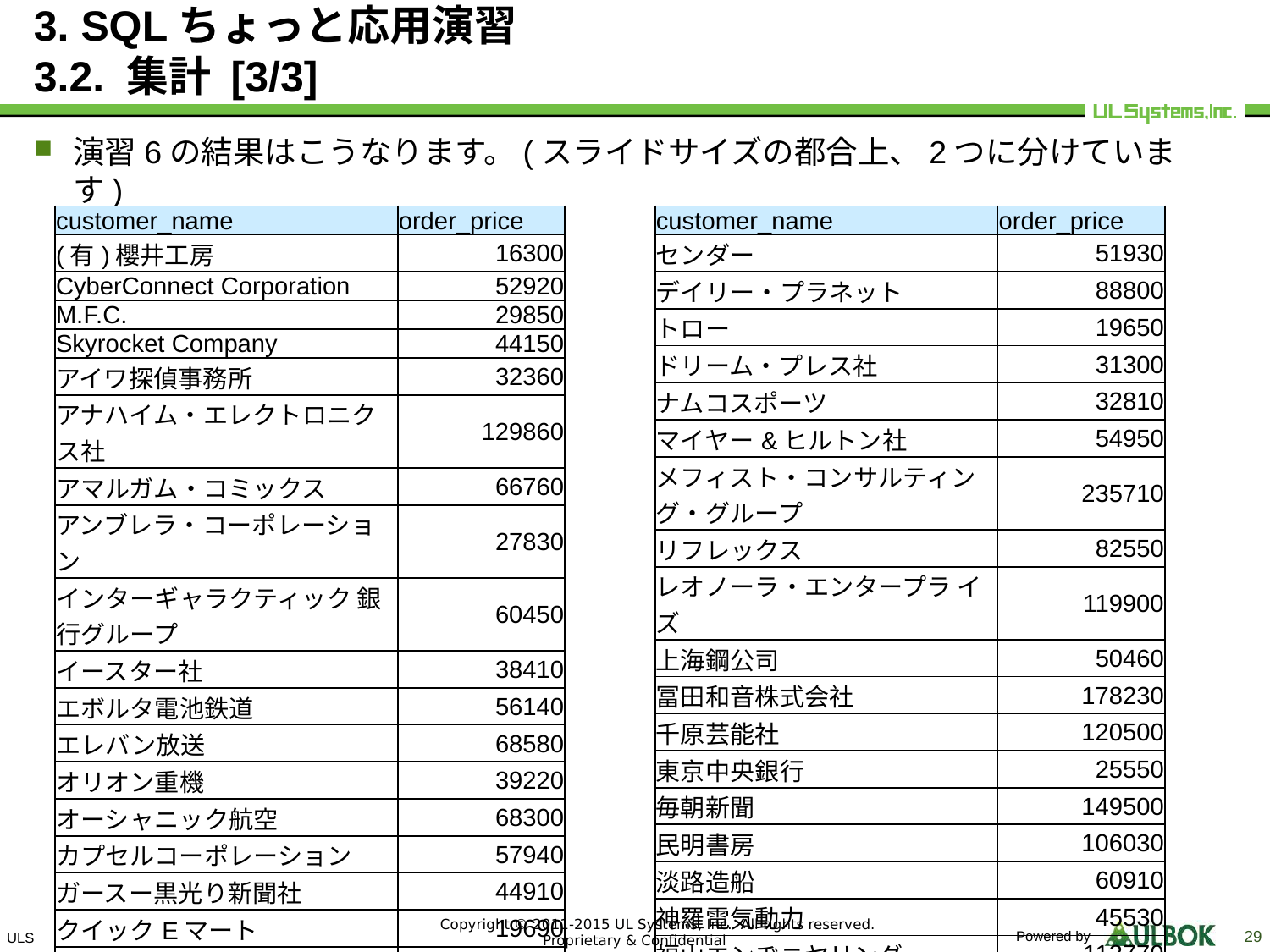

# 3. SQLちょっと応用演習 3.2. 集計 [3/3]
演習6の結果はこうなります。(スライドサイズの都合上、2つに分けています)
| customer\_name | order\_price |
| --- | --- |
| (有)櫻井工房 | 16300 |
| CyberConnect Corporation | 52920 |
| M.F.C. | 29850 |
| Skyrocket Company | 44150 |
| アイワ探偵事務所 | 32360 |
| アナハイム・エレクトロニクス社 | 129860 |
| アマルガム・コミックス | 66760 |
| アンブレラ・コーポレーション | 27830 |
| インターギャラクティック 銀行グループ | 60450 |
| イースター社 | 38410 |
| エボルタ電池鉄道 | 56140 |
| エレバン放送 | 68580 |
| オリオン重機 | 39220 |
| オーシャニック航空 | 68300 |
| カプセルコーポレーション | 57940 |
| ガースー黒光り新聞社 | 44910 |
| クイックEマート | 19690 |
| シャフト・エンタープライズ | 78290 |
| シュネッケ | 87850 |
| customer\_name | order\_price |
| --- | --- |
| センダー | 51930 |
| デイリー・プラネット | 88800 |
| トロー | 19650 |
| ドリーム・プレス社 | 31300 |
| ナムコスポーツ | 32810 |
| マイヤー&ヒルトン社 | 54950 |
| メフィスト・コンサルティング・グループ | 235710 |
| リフレックス | 82550 |
| レオノーラ・エンタープラ イズ | 119900 |
| 上海鋼公司 | 50460 |
| 冨田和音株式会社 | 178230 |
| 千原芸能社 | 120500 |
| 東京中央銀行 | 25550 |
| 毎朝新聞 | 149500 |
| 民明書房 | 106030 |
| 淡路造船 | 60910 |
| 神羅電気動力 | 45530 |
| 福山エンヂニヤリング | 113770 |
| 篠原重工 | 80080 |
| 銀河鉄道株式会社 | 27420 |
| 霧島重工株式会社 | 102720 |